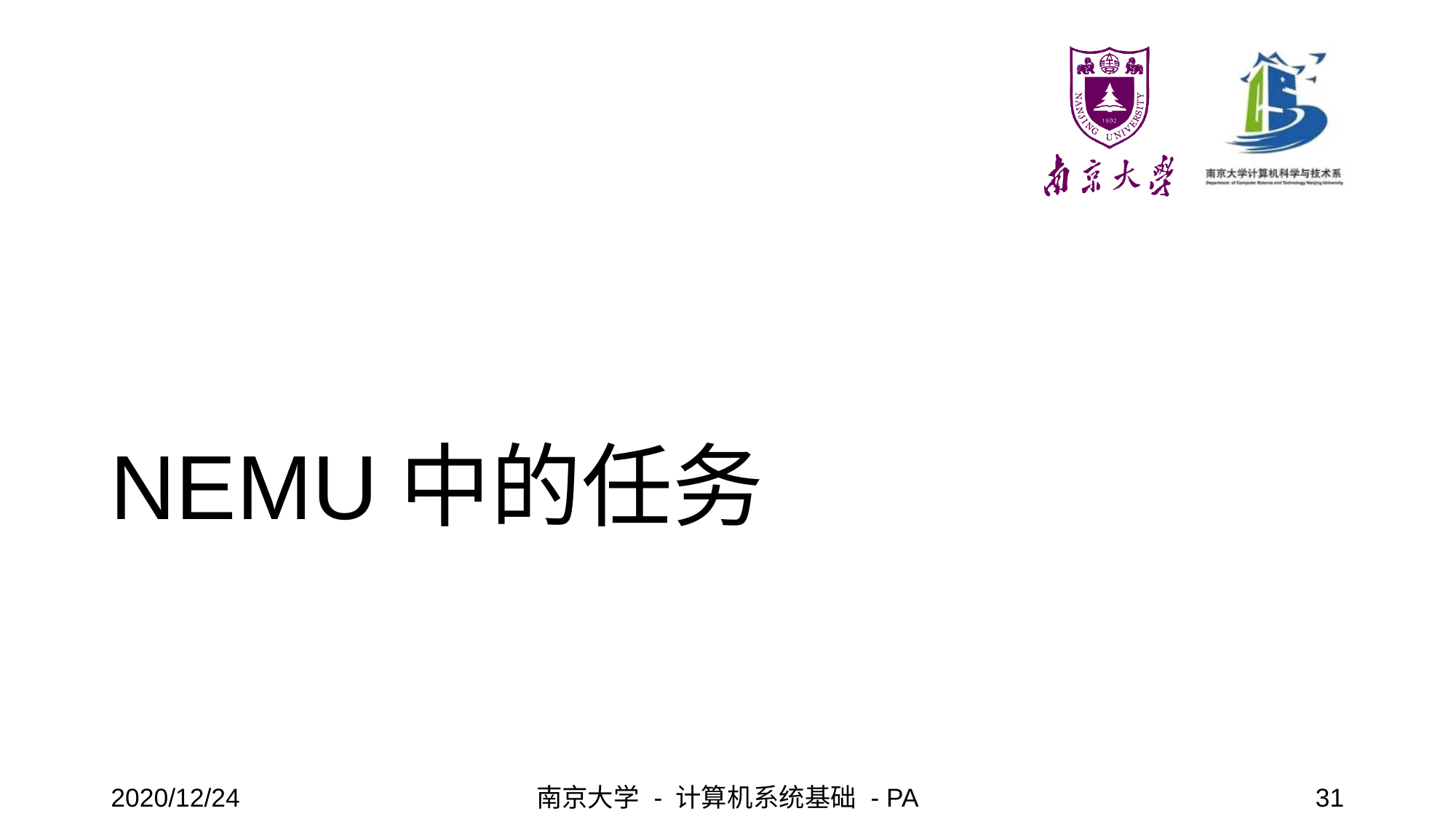

# NEMU中的任务

2020/12/24
南京大学 - 计算机系统基础 - PA
31